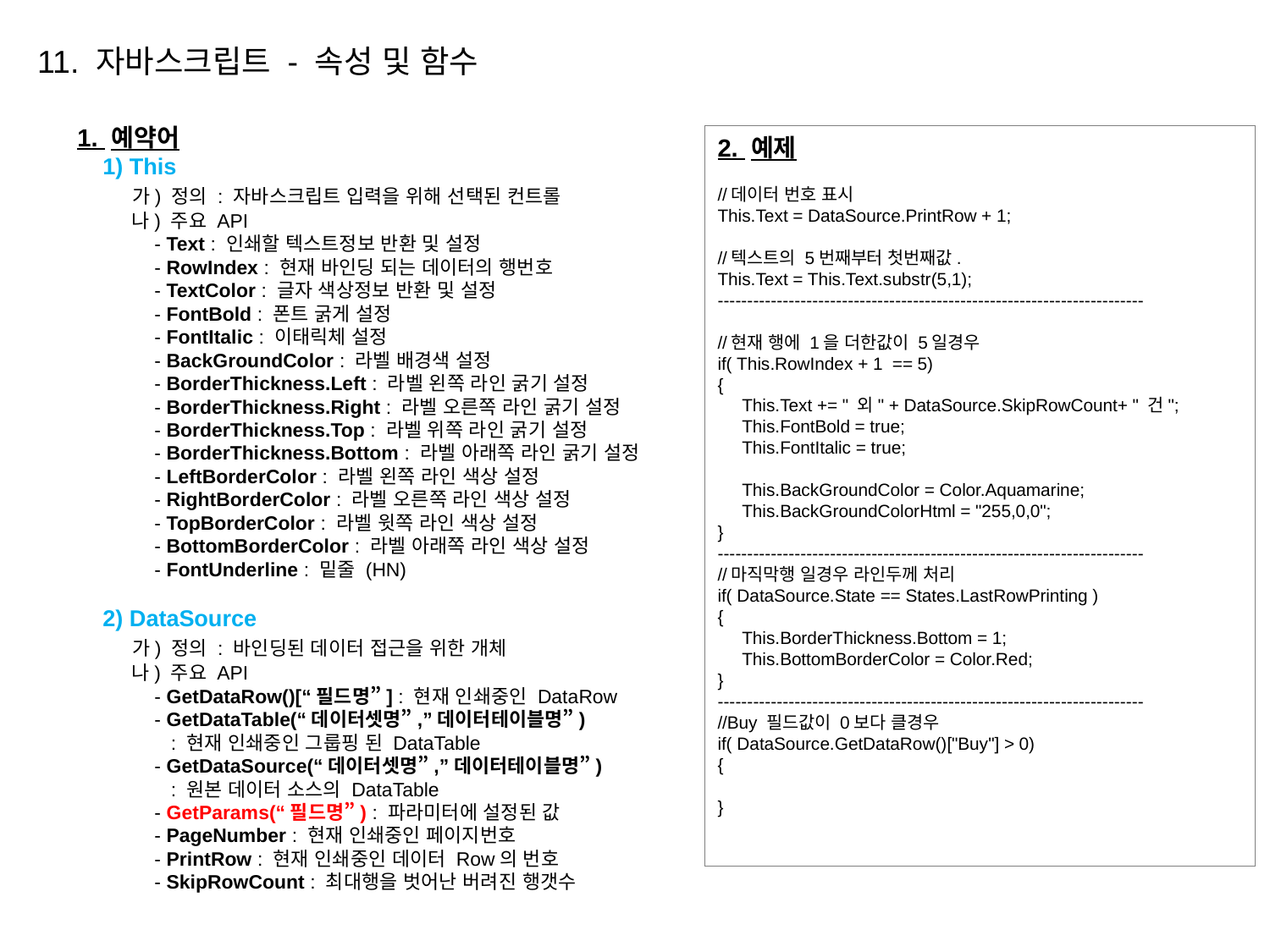

11. 자바스크립트 - 속성 및 함수

1. 예약어
    1) This
       가) 정의 : 자바스크립트 입력을 위해 선택된 컨트롤
         나) 주요 API
              - Text : 인쇄할 텍스트정보 반환 및 설정
              - RowIndex : 현재 바인딩 되는 데이터의 행번호
              - TextColor : 글자 색상정보 반환 및 설정
              - FontBold : 폰트 굵게 설정
              - FontItalic : 이태릭체 설정
              - BackGroundColor : 라벨 배경색 설정
              - BorderThickness.Left : 라벨 왼쪽 라인 굵기 설정
              - BorderThickness.Right : 라벨 오른쪽 라인 굵기 설정
              - BorderThickness.Top : 라벨 위쪽 라인 굵기 설정
              - BorderThickness.Bottom : 라벨 아래쪽 라인 굵기 설정
              - LeftBorderColor : 라벨 왼쪽 라인 색상 설정
              - RightBorderColor : 라벨 오른쪽 라인 색상 설정
              - TopBorderColor : 라벨 윗쪽 라인 색상 설정
              - BottomBorderColor : 라벨 아래쪽 라인 색상 설정
              - FontUnderline : 밑줄 (HN)

    2) DataSource
       가) 정의 : 바인딩된 데이터 접근을 위한 개체
         나) 주요 API
              - GetDataRow()[“필드명”] : 현재 인쇄중인 DataRow
              - GetDataTable(“데이터셋명”,”데이터테이블명”)
                 : 현재 인쇄중인 그룹핑 된 DataTable
              - GetDataSource(“데이터셋명”,”데이터테이블명”)
                 : 원본 데이터 소스의 DataTable
              - GetParams(“필드명”) : 파라미터에 설정된 값
              - PageNumber : 현재 인쇄중인 페이지번호
              - PrintRow : 현재 인쇄중인 데이터 Row의 번호
              - SkipRowCount : 최대행을 벗어난 버려진 행갯수

2. 예제

//데이터 번호 표시
This.Text = DataSource.PrintRow + 1;

//텍스트의 5번째부터 첫번째값.
This.Text = This.Text.substr(5,1);
------------------------------------------------------------------------

//현재 행에 1을 더한값이 5일경우
if( This.RowIndex + 1  == 5)
{
     This.Text += " 외" + DataSource.SkipRowCount+ " 건";
     This.FontBold = true;
     This.FontItalic = true;

     This.BackGroundColor = Color.Aquamarine;
     This.BackGroundColorHtml = "255,0,0";
}
------------------------------------------------------------------------
//마직막행 일경우 라인두께 처리
if( DataSource.State == States.LastRowPrinting )
{
     This.BorderThickness.Bottom = 1;
     This.BottomBorderColor = Color.Red;
}
------------------------------------------------------------------------
//Buy 필드값이 0보다 클경우
if( DataSource.GetDataRow()["Buy"] > 0)
{

}